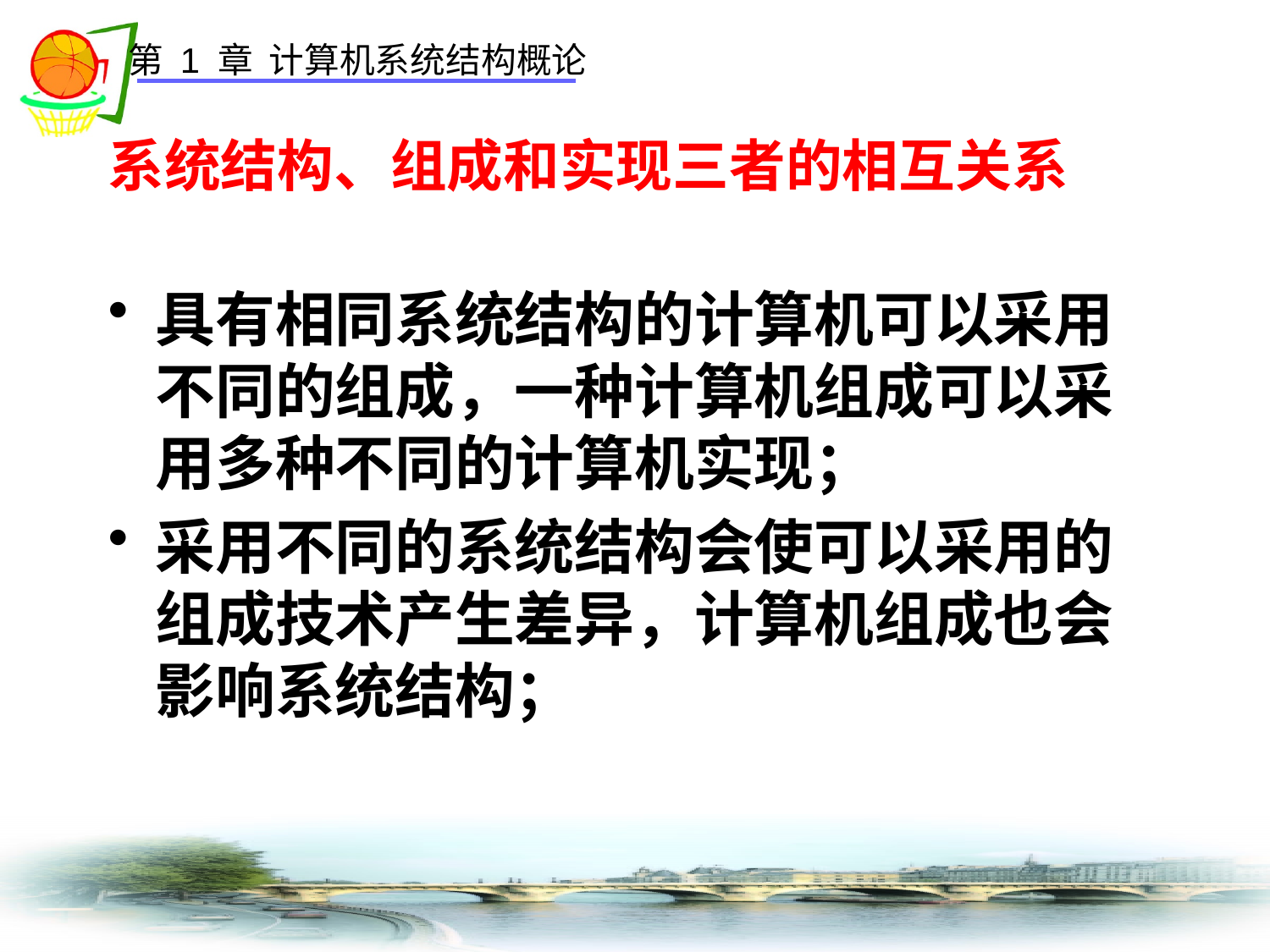

# 系统结构、组成和实现三者的相互关系
具有相同系统结构的计算机可以采用不同的组成，一种计算机组成可以采用多种不同的计算机实现；
采用不同的系统结构会使可以采用的组成技术产生差异，计算机组成也会影响系统结构；